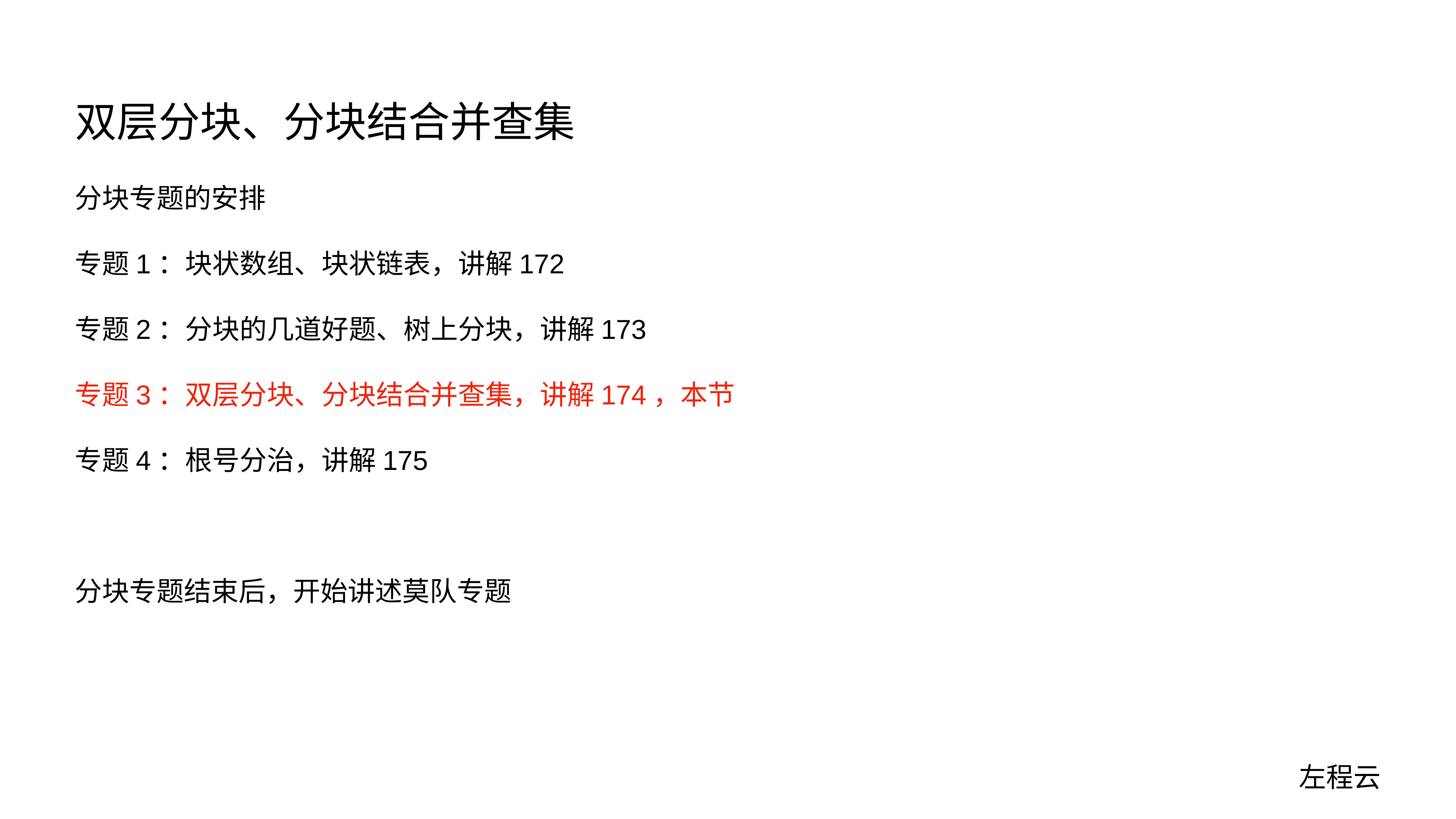

# 双层分块、分块结合并查集
分块专题的安排

专题1：块状数组、块状链表，讲解172

专题2：分块的几道好题、树上分块，讲解173

专题3：双层分块、分块结合并查集，讲解174，本节

专题4：根号分治，讲解175

分块专题结束后，开始讲述莫队专题
左程云